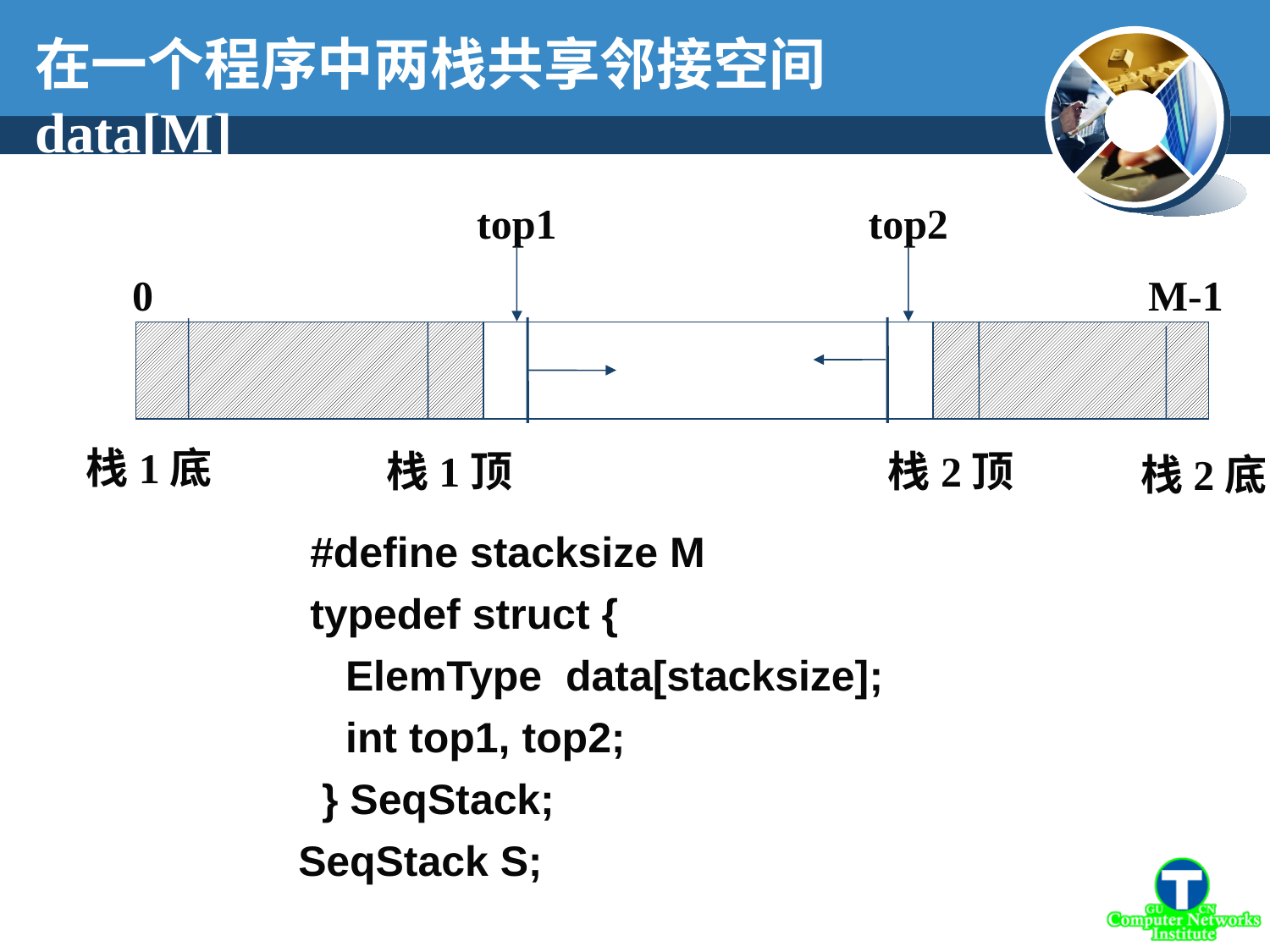

在一个程序中两栈共享邻接空间data[M]
top1

top2

0
M-1

栈1底
栈1顶
栈2顶
栈2底
 #define stacksize M
 typedef struct {
    ElemType  data[stacksize];
    int top1, top2;
  } SeqStack;
SeqStack S;